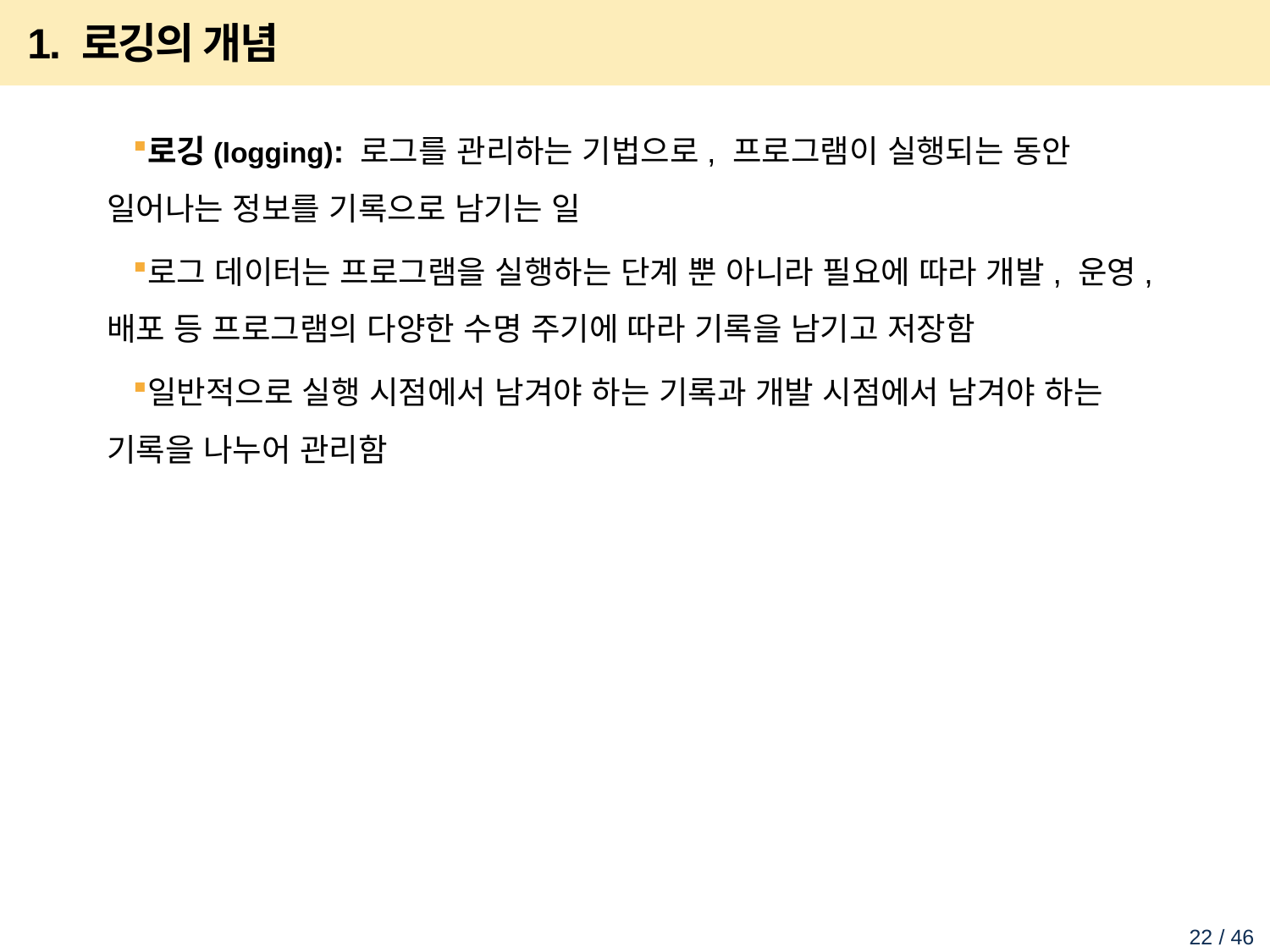

# 1. 로깅의 개념
로깅(logging): 로그를 관리하는 기법으로, 프로그램이 실행되는 동안 일어나는 정보를 기록으로 남기는 일
로그 데이터는 프로그램을 실행하는 단계 뿐 아니라 필요에 따라 개발, 운영, 배포 등 프로그램의 다양한 수명 주기에 따라 기록을 남기고 저장함
일반적으로 실행 시점에서 남겨야 하는 기록과 개발 시점에서 남겨야 하는 기록을 나누어 관리함